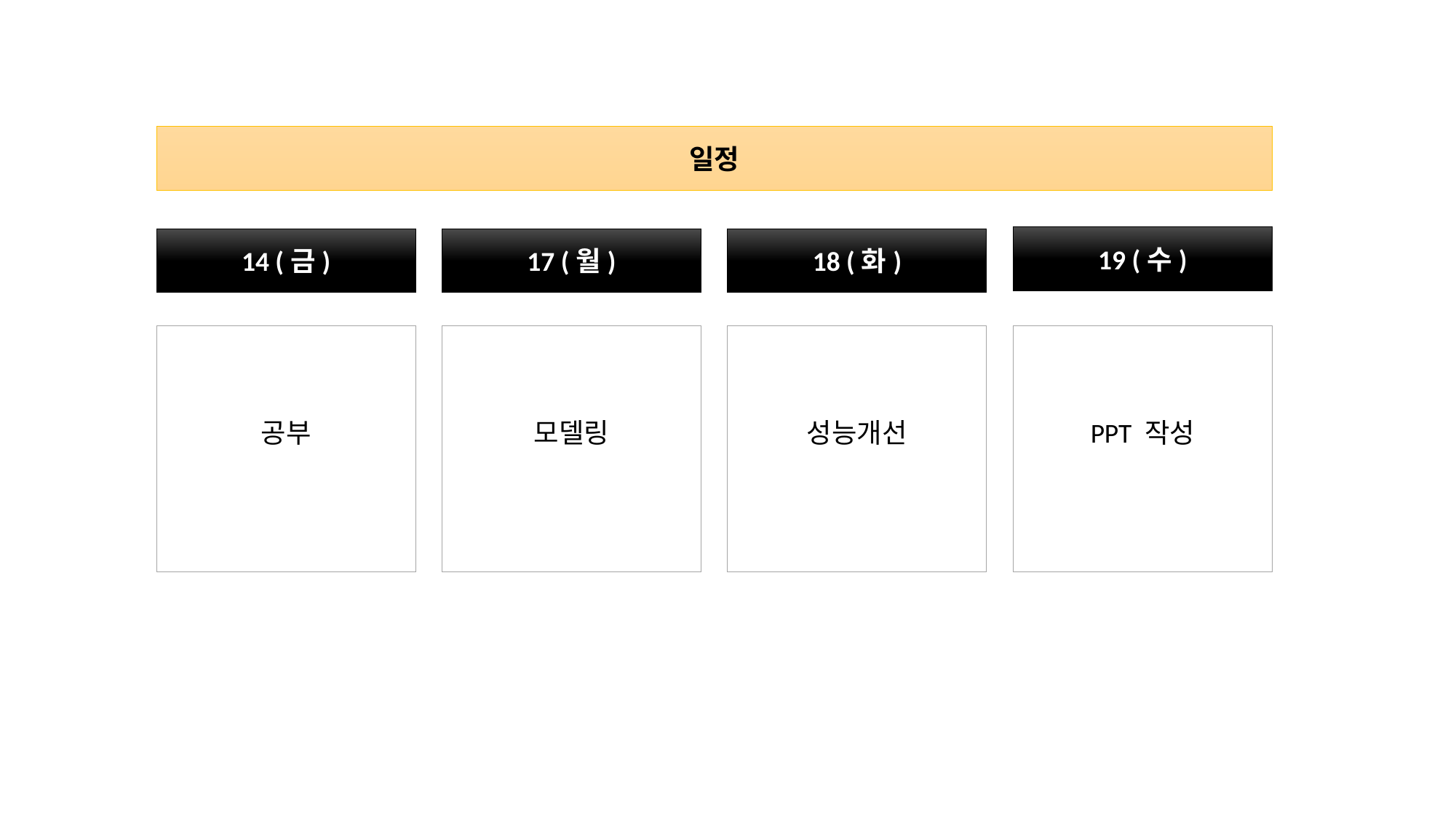

일정
19 (수)
18 (화)
17 (월)
14 (금)
공부

모델링

성능개선

PPT 작성